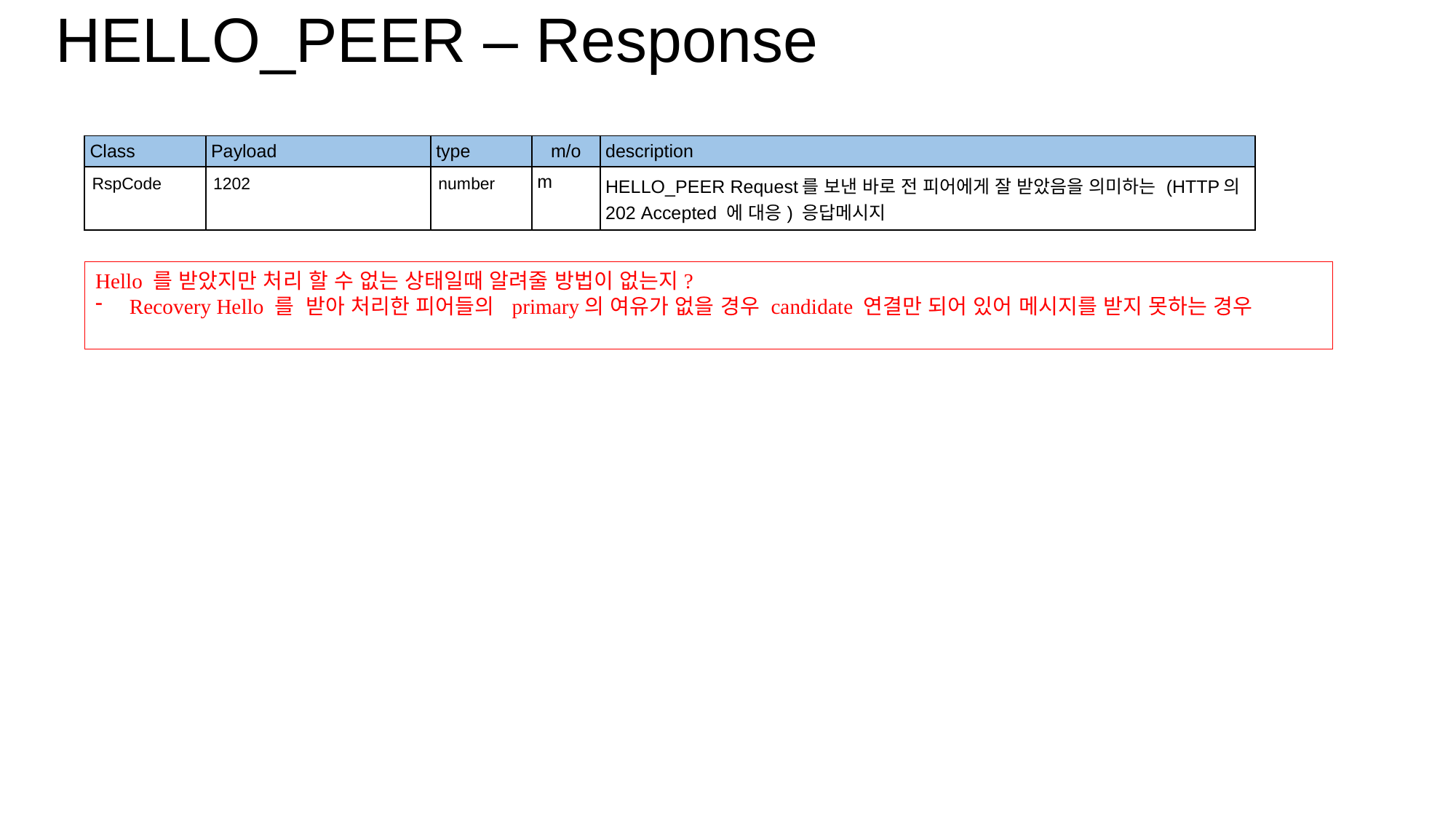

# HELLO_PEER – Response
| Class | Payload | type | m/o | description |
| --- | --- | --- | --- | --- |
| RspCode | 1202 | number | m | HELLO\_PEER Request를 보낸 바로 전 피어에게 잘 받았음을 의미하는 (HTTP의 202 Accepted 에 대응) 응답메시지 |

Hello 를 받았지만 처리 할 수 없는 상태일때 알려줄 방법이 없는지?
Recovery Hello 를  받아 처리한 피어들의  primary의 여유가 없을 경우 candidate 연결만 되어 있어 메시지를 받지 못하는 경우